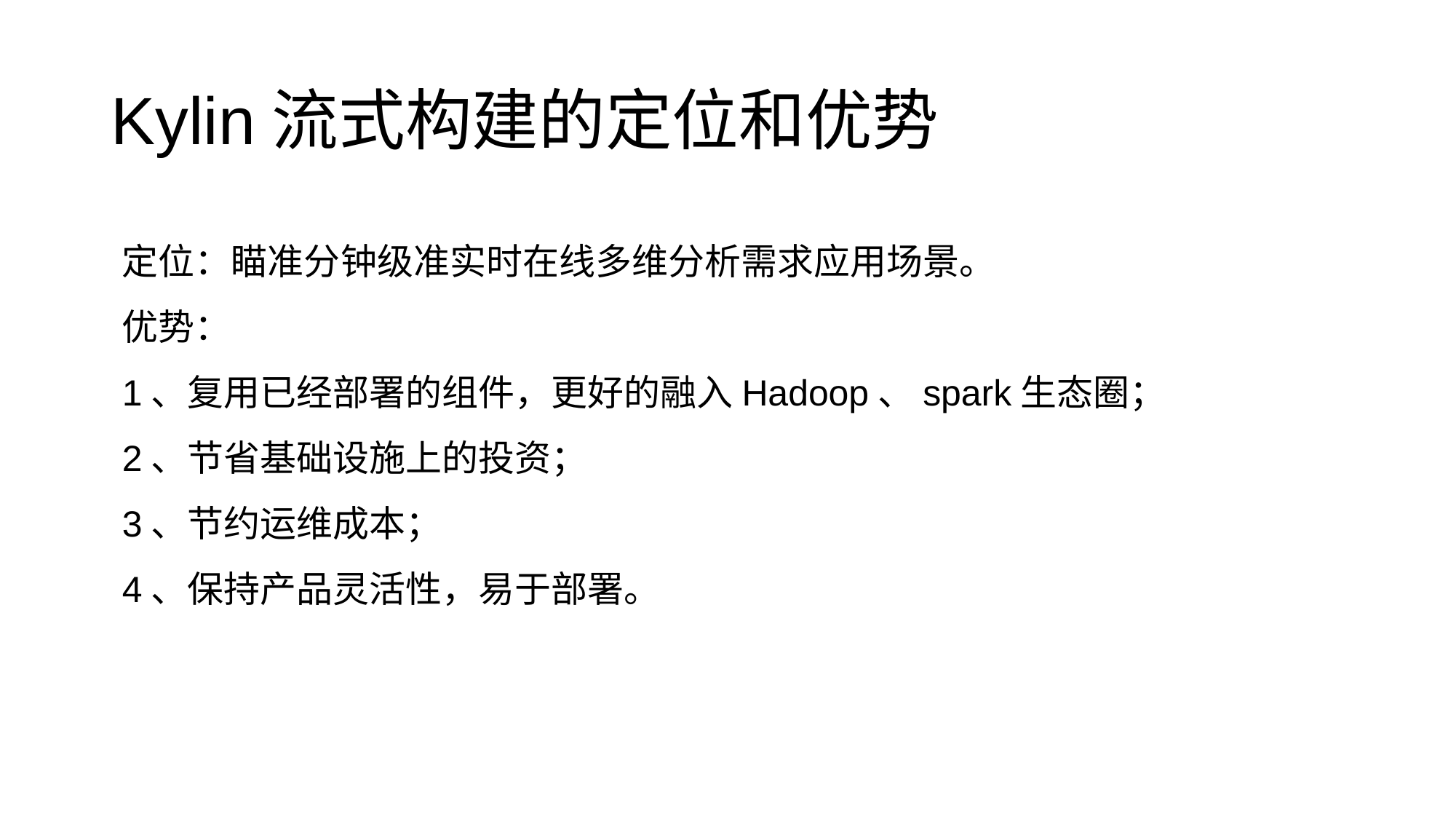

# Kylin流式构建的定位和优势
定位：瞄准分钟级准实时在线多维分析需求应用场景。
优势：
1、复用已经部署的组件，更好的融入Hadoop、spark生态圈；
2、节省基础设施上的投资；
3、节约运维成本；
4、保持产品灵活性，易于部署。